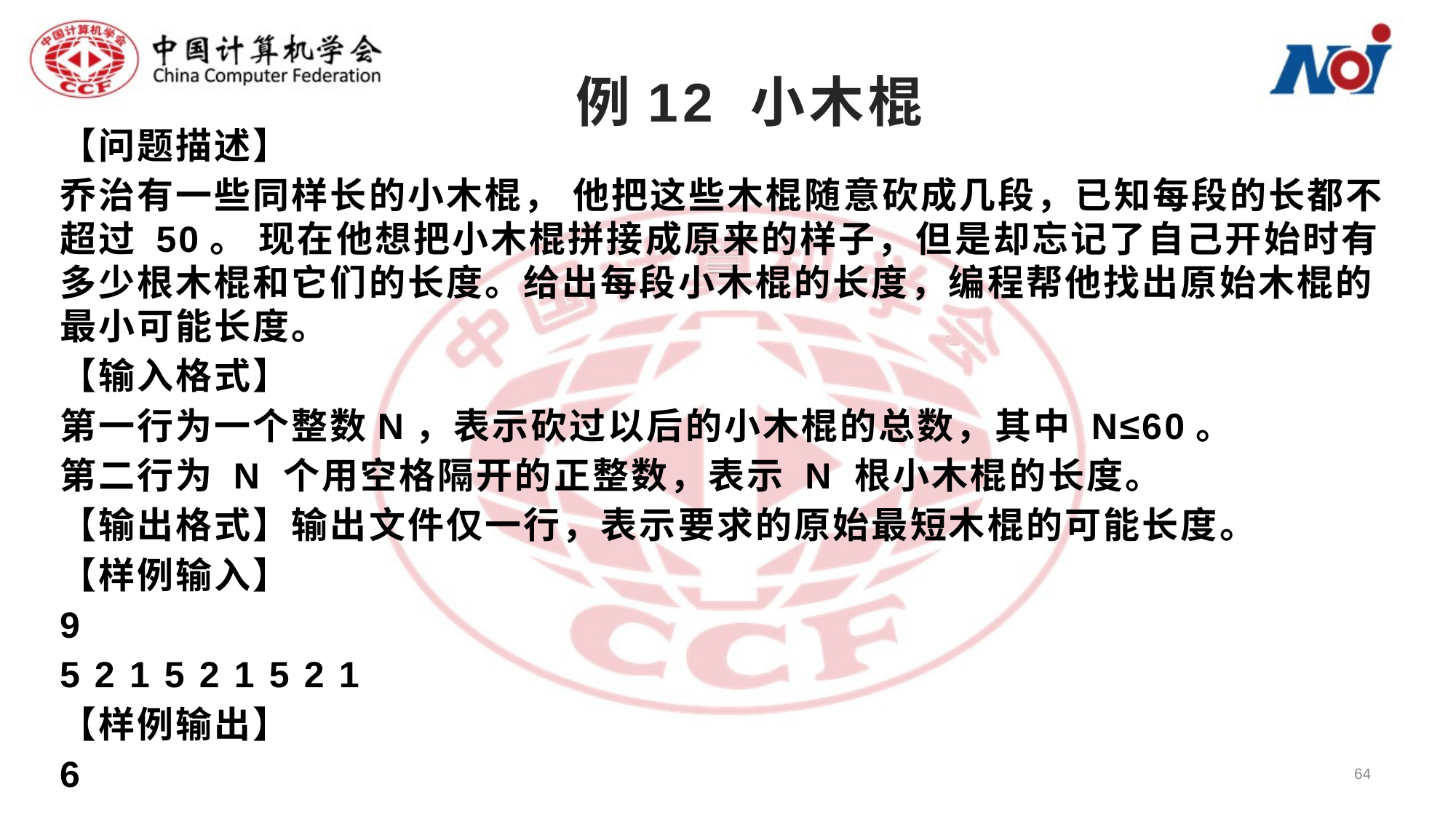

# 例12 小木棍
【问题描述】
乔治有一些同样长的小木棍， 他把这些木棍随意砍成几段，已知每段的长都不超过 50。 现在他想把小木棍拼接成原来的样子，但是却忘记了自己开始时有多少根木棍和它们的长度。给出每段小木棍的长度，编程帮他找出原始木棍的最小可能长度。
【输入格式】
第一行为一个整数N，表示砍过以后的小木棍的总数，其中 N≤60。
第二行为 N 个用空格隔开的正整数，表示 N 根小木棍的长度。
【输出格式】输出文件仅一行，表示要求的原始最短木棍的可能长度。
【样例输入】
9
5 2 1 5 2 1 5 2 1
【样例输出】
6

64